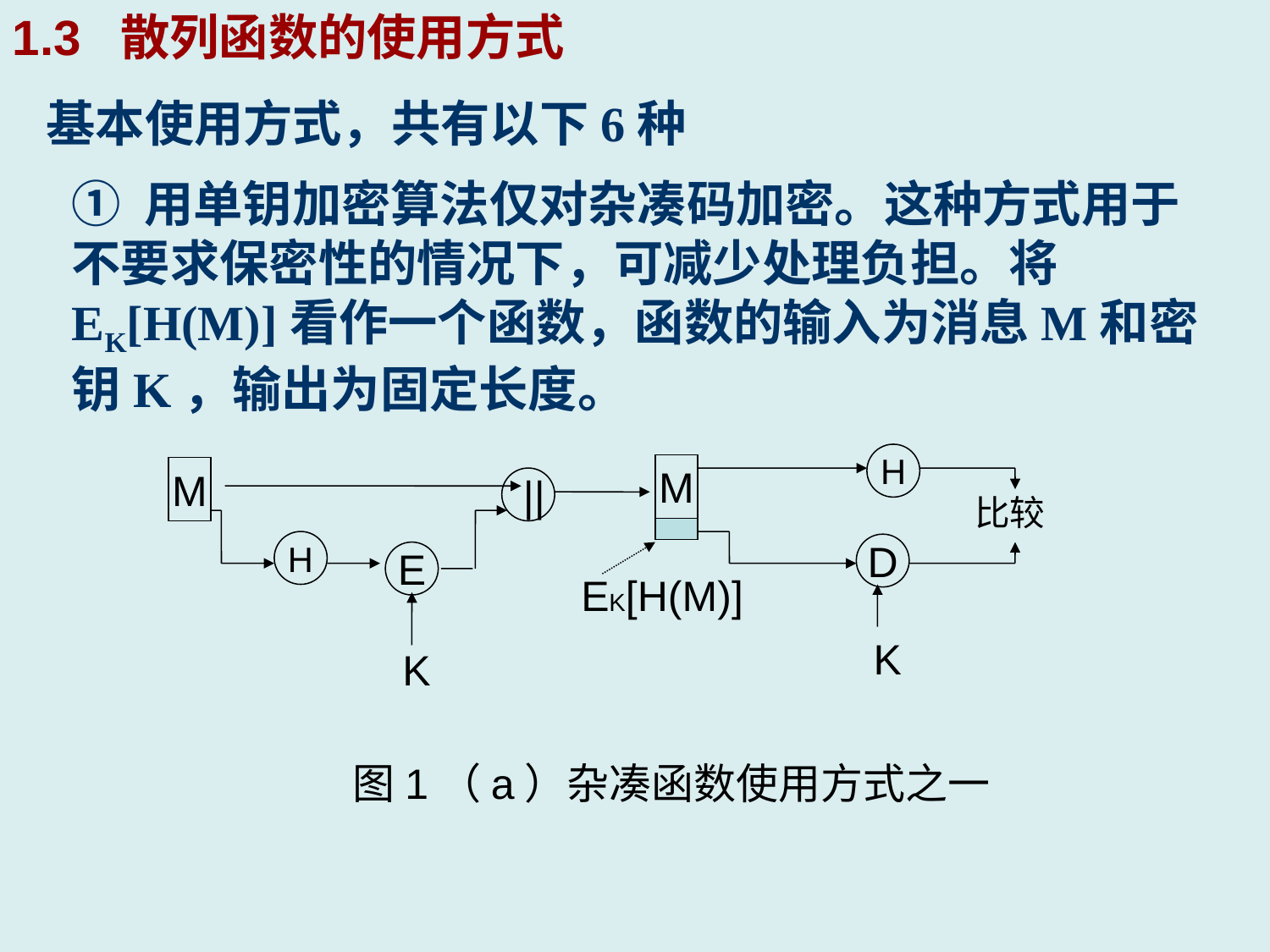

1.3  散列函数的使用方式
基本使用方式，共有以下6种
① 用单钥加密算法仅对杂凑码加密。这种方式用于
不要求保密性的情况下，可减少处理负担。将
EK[H(M)]看作一个函数，函数的输入为消息M和密
钥K，输出为固定长度。
H
M
M
 ||

比较

H

D
E

EK[H(M)]

K
K
图1（a）杂凑函数使用方式之一